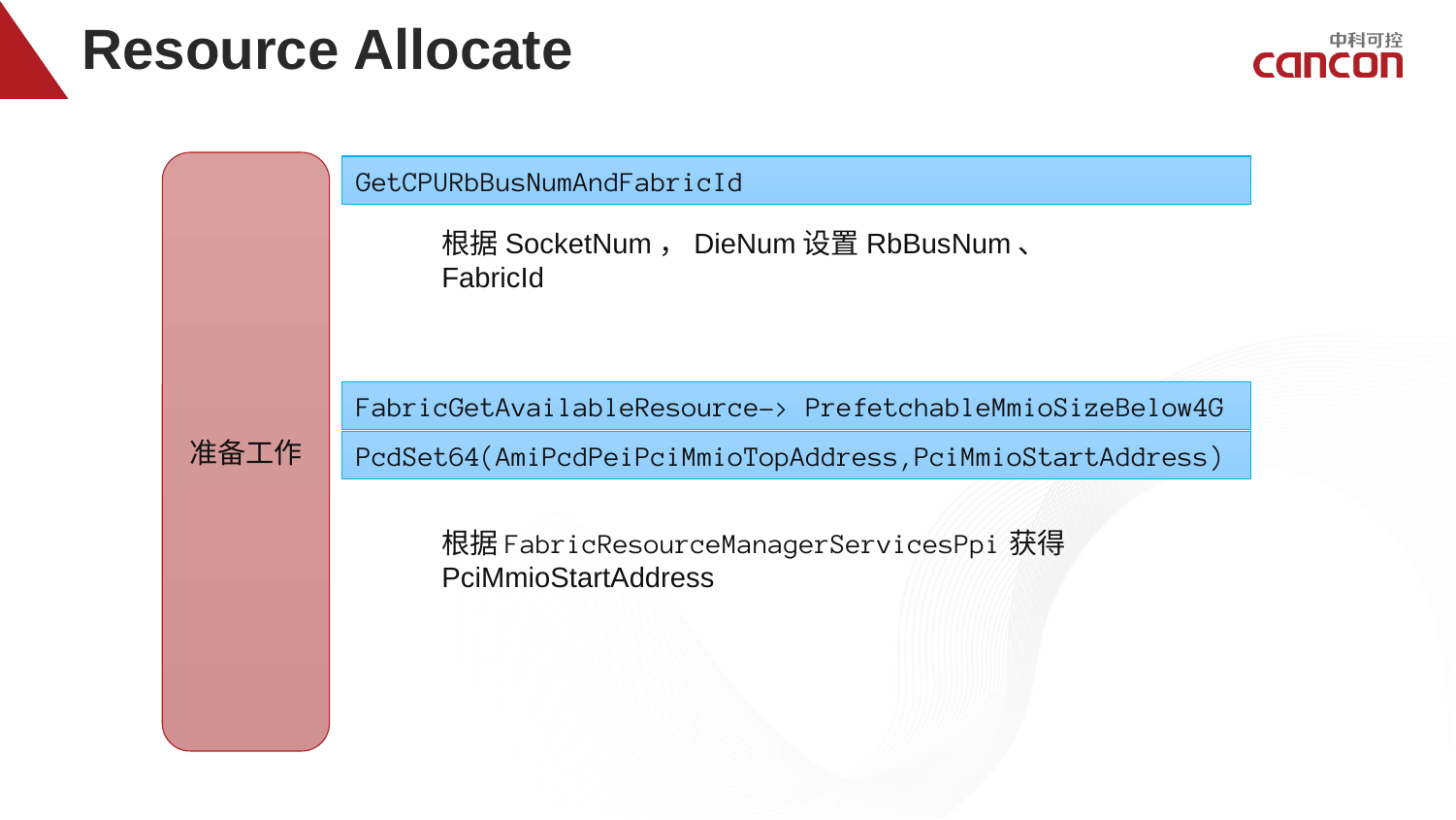

# Resource Allocate
准备工作
GetCPURbBusNumAndFabricId
根据SocketNum，DieNum设置RbBusNum、FabricId
FabricGetAvailableResource-> PrefetchableMmioSizeBelow4G
PcdSet64(AmiPcdPeiPciMmioTopAddress,PciMmioStartAddress)
根据FabricResourceManagerServicesPpi获得
PciMmioStartAddress